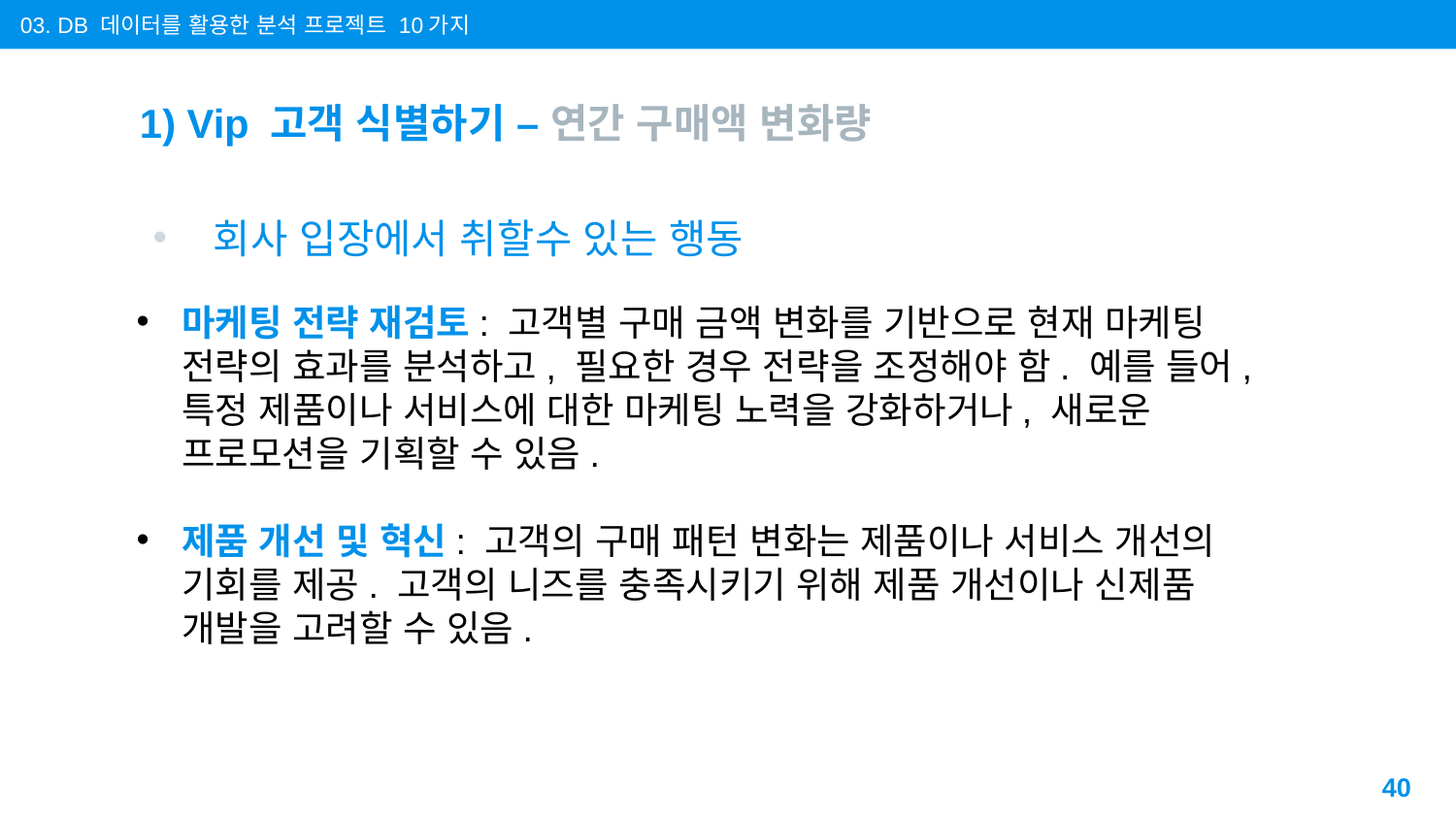

03. DB 데이터를 활용한 분석 프로젝트 10가지
# 1) Vip 고객 식별하기 – 연간 구매액 변화량
회사 입장에서 취할수 있는 행동

마케팅 전략 재검토: 고객별 구매 금액 변화를 기반으로 현재 마케팅 전략의 효과를 분석하고, 필요한 경우 전략을 조정해야 함. 예를 들어, 특정 제품이나 서비스에 대한 마케팅 노력을 강화하거나, 새로운 프로모션을 기획할 수 있음.

제품 개선 및 혁신: 고객의 구매 패턴 변화는 제품이나 서비스 개선의 기회를 제공. 고객의 니즈를 충족시키기 위해 제품 개선이나 신제품 개발을 고려할 수 있음.
40